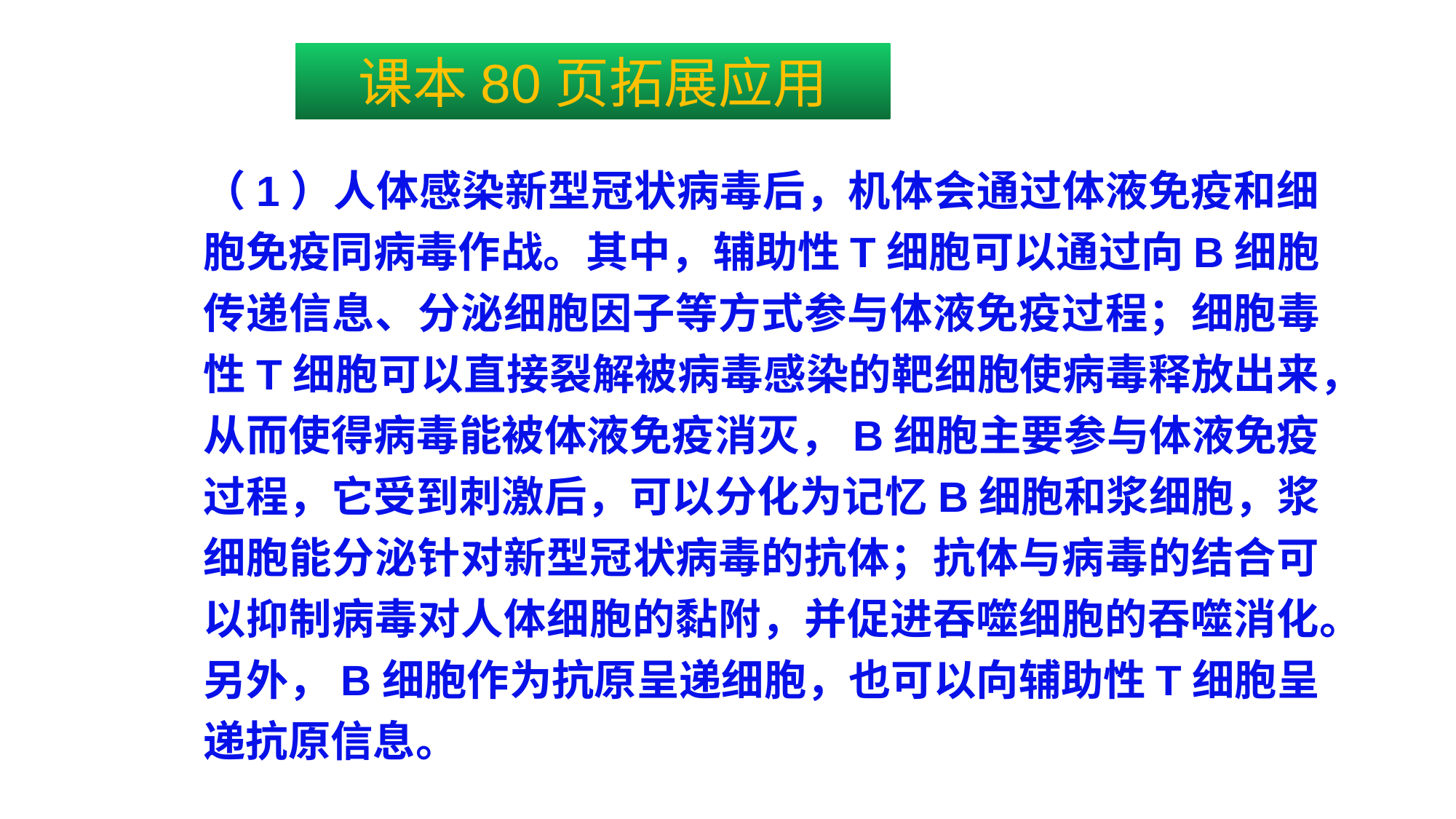

课本80页拓展应用
（1）人体感染新型冠状病毒后，机体会通过体液免疫和细胞免疫同病毒作战。其中，辅助性T细胞可以通过向B细胞传递信息、分泌细胞因子等方式参与体液免疫过程；细胞毒性T细胞可以直接裂解被病毒感染的靶细胞使病毒释放出来，从而使得病毒能被体液免疫消灭，B细胞主要参与体液免疫过程，它受到刺激后，可以分化为记忆B细胞和浆细胞，浆细胞能分泌针对新型冠状病毒的抗体；抗体与病毒的结合可以抑制病毒对人体细胞的黏附，并促进吞噬细胞的吞噬消化。另外，B细胞作为抗原呈递细胞，也可以向辅助性T细胞呈递抗原信息。